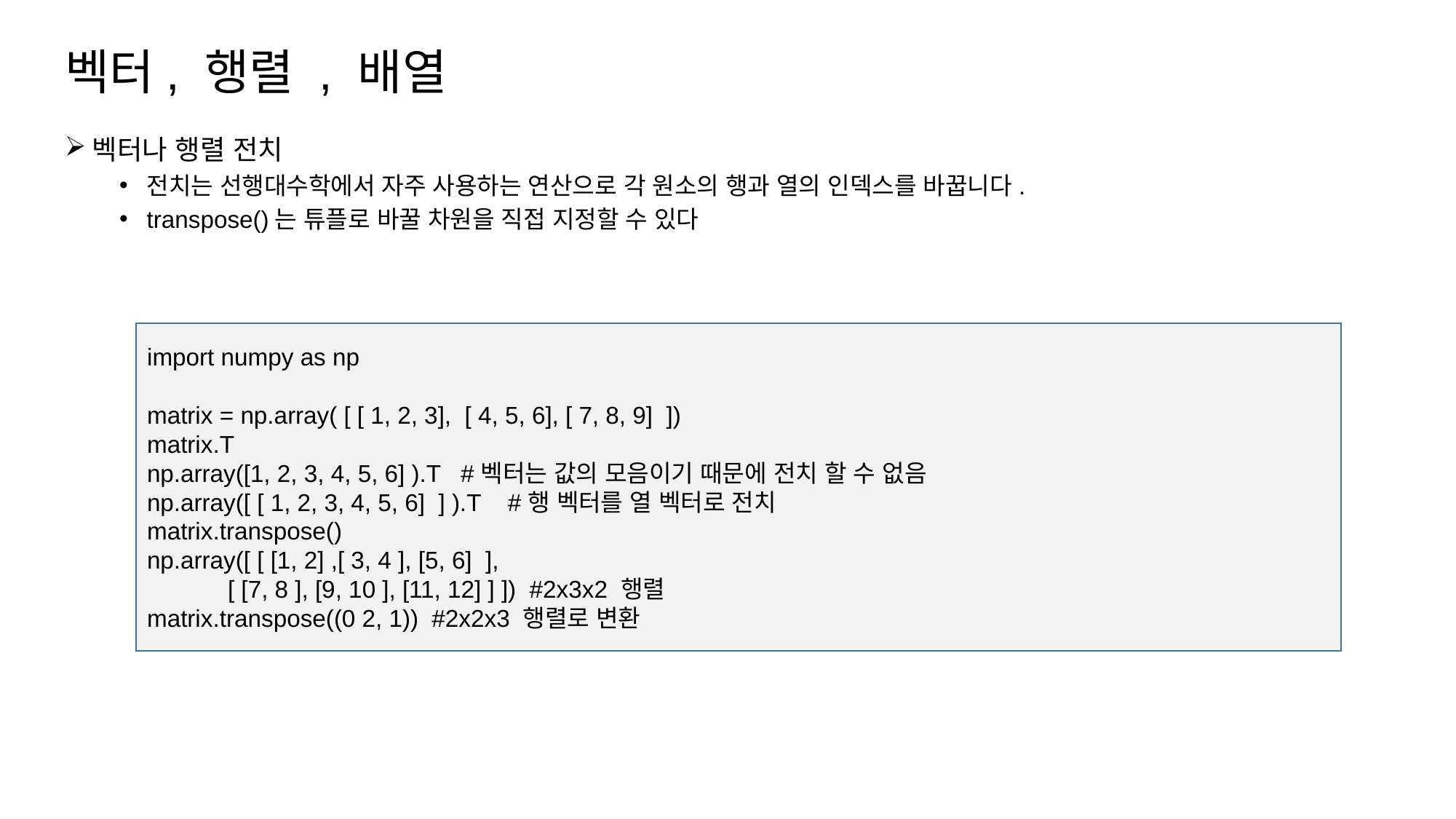

# 벡터, 행렬 , 배열
벡터나 행렬 전치
전치는 선행대수학에서 자주 사용하는 연산으로 각 원소의 행과 열의 인덱스를 바꿉니다.
transpose()는 튜플로 바꿀 차원을 직접 지정할 수 있다
import numpy as np

matrix = np.array( [ [ 1, 2, 3],  [ 4, 5, 6], [ 7, 8, 9]  ])
matrix.T
np.array([1, 2, 3, 4, 5, 6] ).T   #벡터는 값의 모음이기 때문에 전치 할 수 없음
np.array([ [ 1, 2, 3, 4, 5, 6]  ] ).T    #행 벡터를 열 벡터로 전치
matrix.transpose()
np.array([ [ [1, 2] ,[ 3, 4 ], [5, 6]  ],
            [ [7, 8 ], [9, 10 ], [11, 12] ] ])  #2x3x2 행렬
matrix.transpose((0 2, 1))  #2x2x3 행렬로 변환